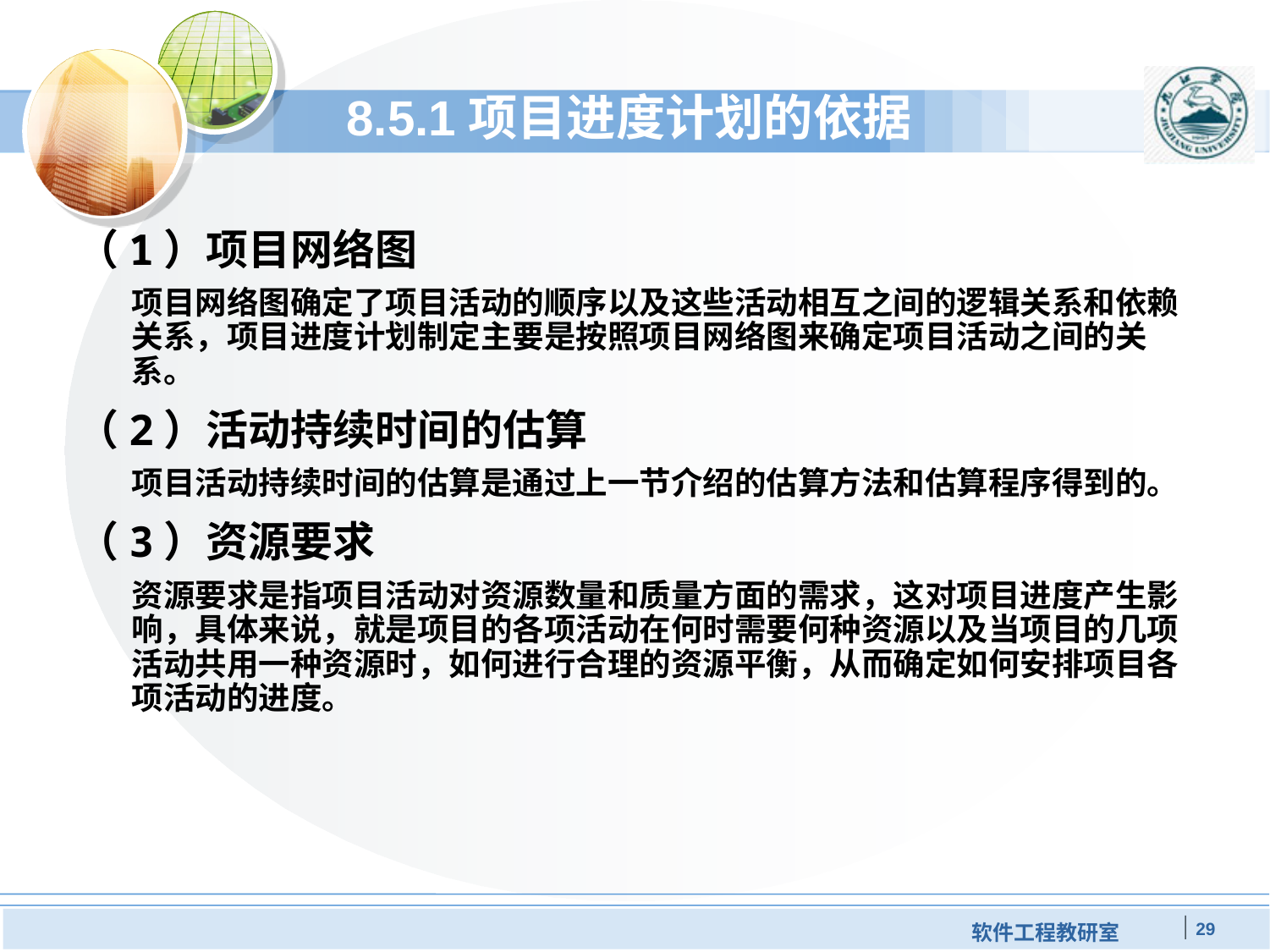

# 8.5.1项目进度计划的依据
（1）项目网络图
项目网络图确定了项目活动的顺序以及这些活动相互之间的逻辑关系和依赖关系，项目进度计划制定主要是按照项目网络图来确定项目活动之间的关系。
（2）活动持续时间的估算
项目活动持续时间的估算是通过上一节介绍的估算方法和估算程序得到的。
（3）资源要求
资源要求是指项目活动对资源数量和质量方面的需求，这对项目进度产生影响，具体来说，就是项目的各项活动在何时需要何种资源以及当项目的几项活动共用一种资源时，如何进行合理的资源平衡，从而确定如何安排项目各项活动的进度。